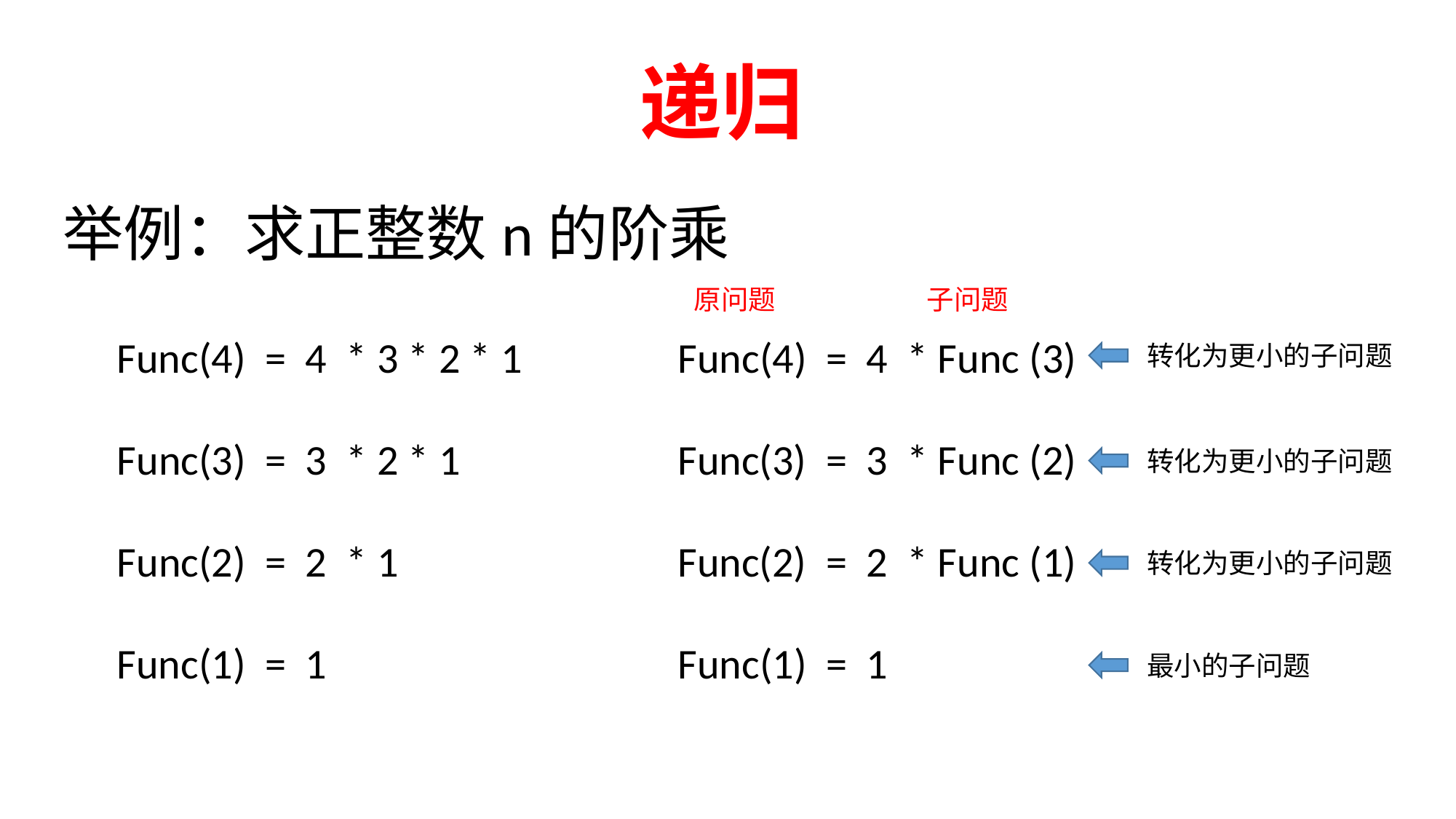

递归
举例：求正整数n的阶乘
原问题    	                    子问题
Func(4)  =  4  * 3 * 2 * 1

Func(4)  =  4  * Func (3)

转化为更小的子问题

Func(3)  =  3  * 2 * 1

Func(3)  =  3  * Func (2)

转化为更小的子问题

Func(2)  =  2  * 1

Func(2)  =  2  * Func (1)

转化为更小的子问题

Func(1)  =  1

Func(1)  =  1

最小的子问题